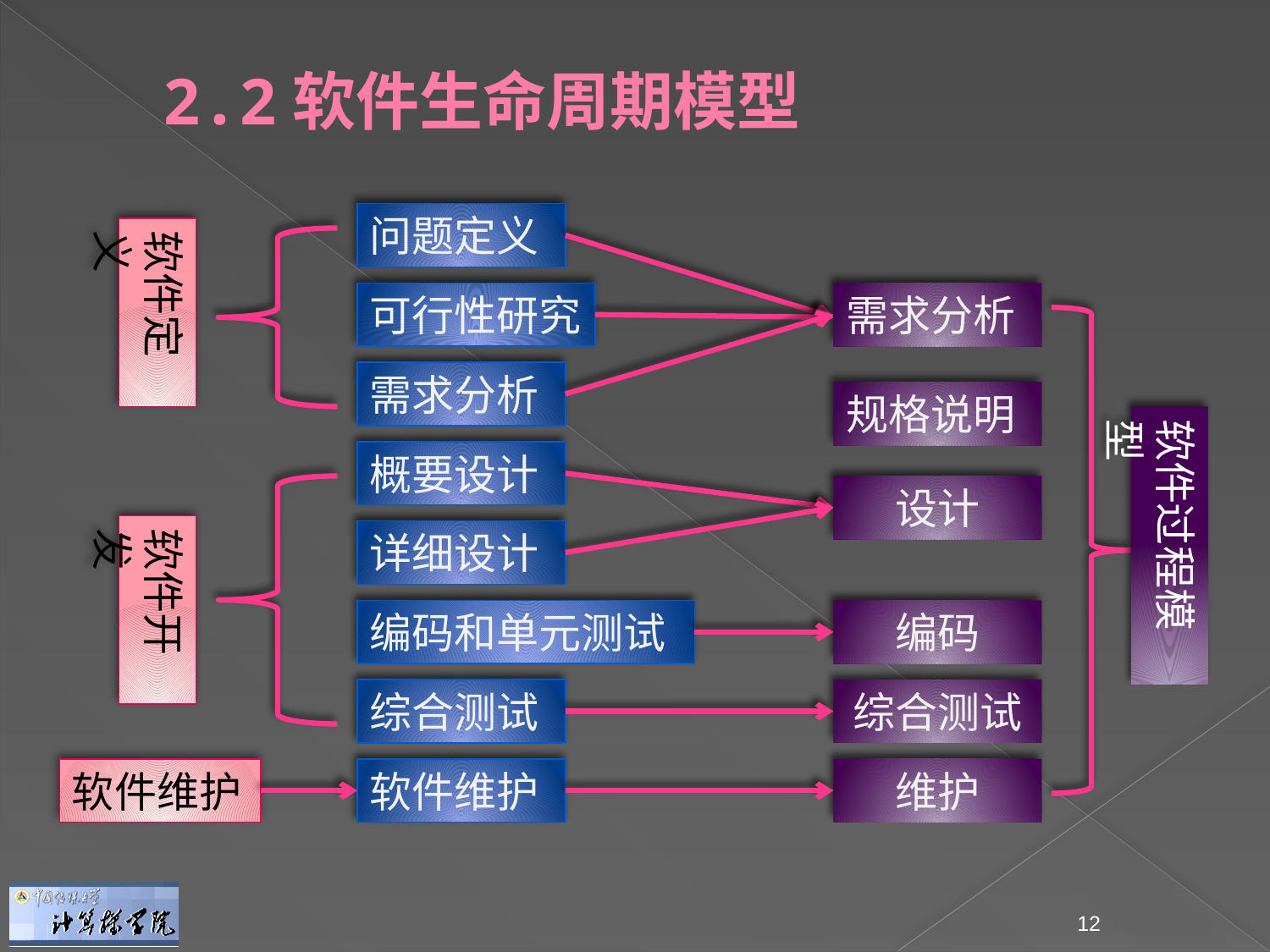

# 2.2软件生命周期模型
问题定义
软件定义

可行性研究
需求分析

需求分析
规格说明
软件过程模型
概要设计

设计
软件开发
详细设计
编码和单元测试
编码
综合测试
综合测试
软件维护
软件维护
维护
12